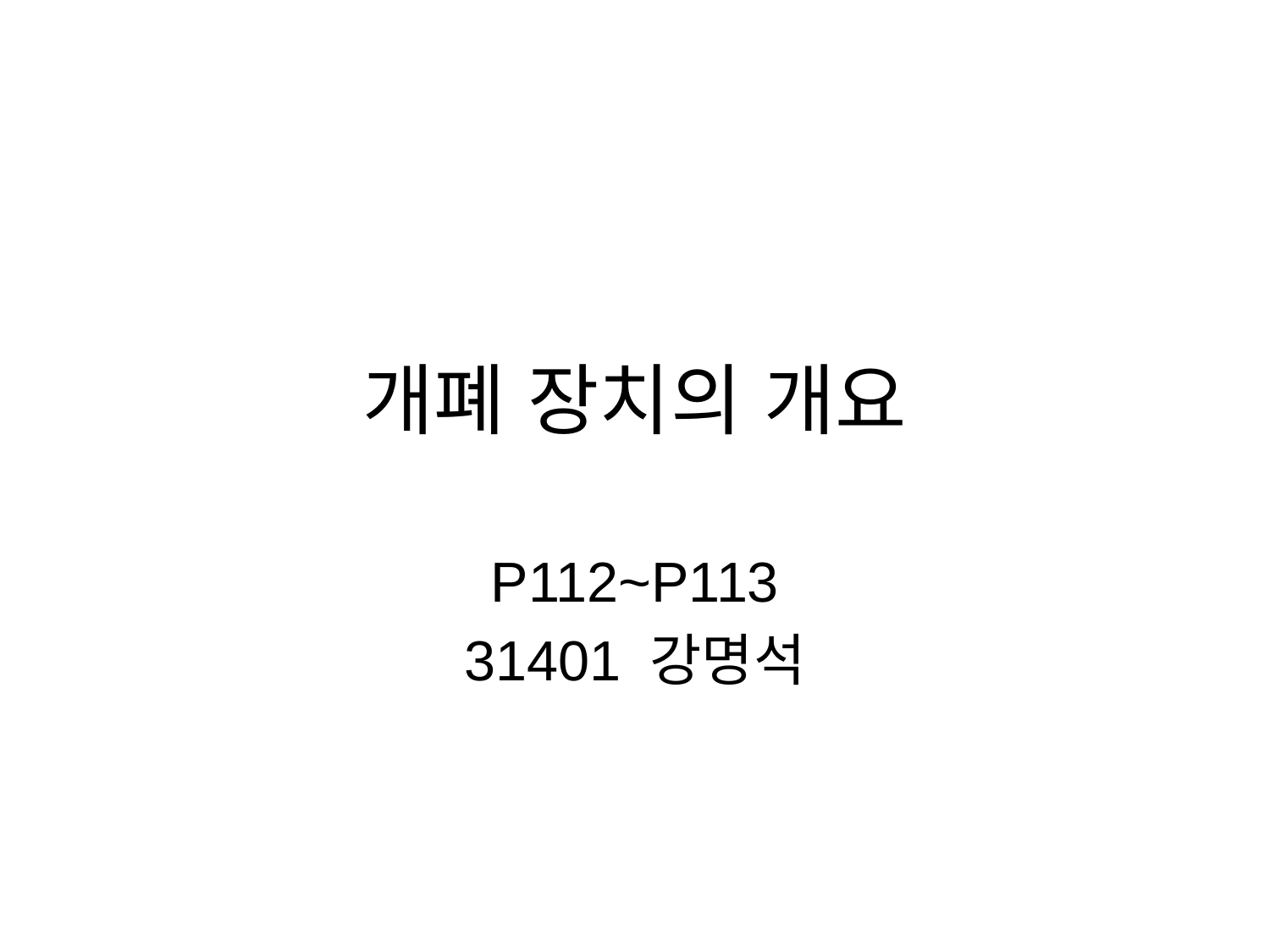

# 개폐 장치의 개요
P112~P113
31401 강명석